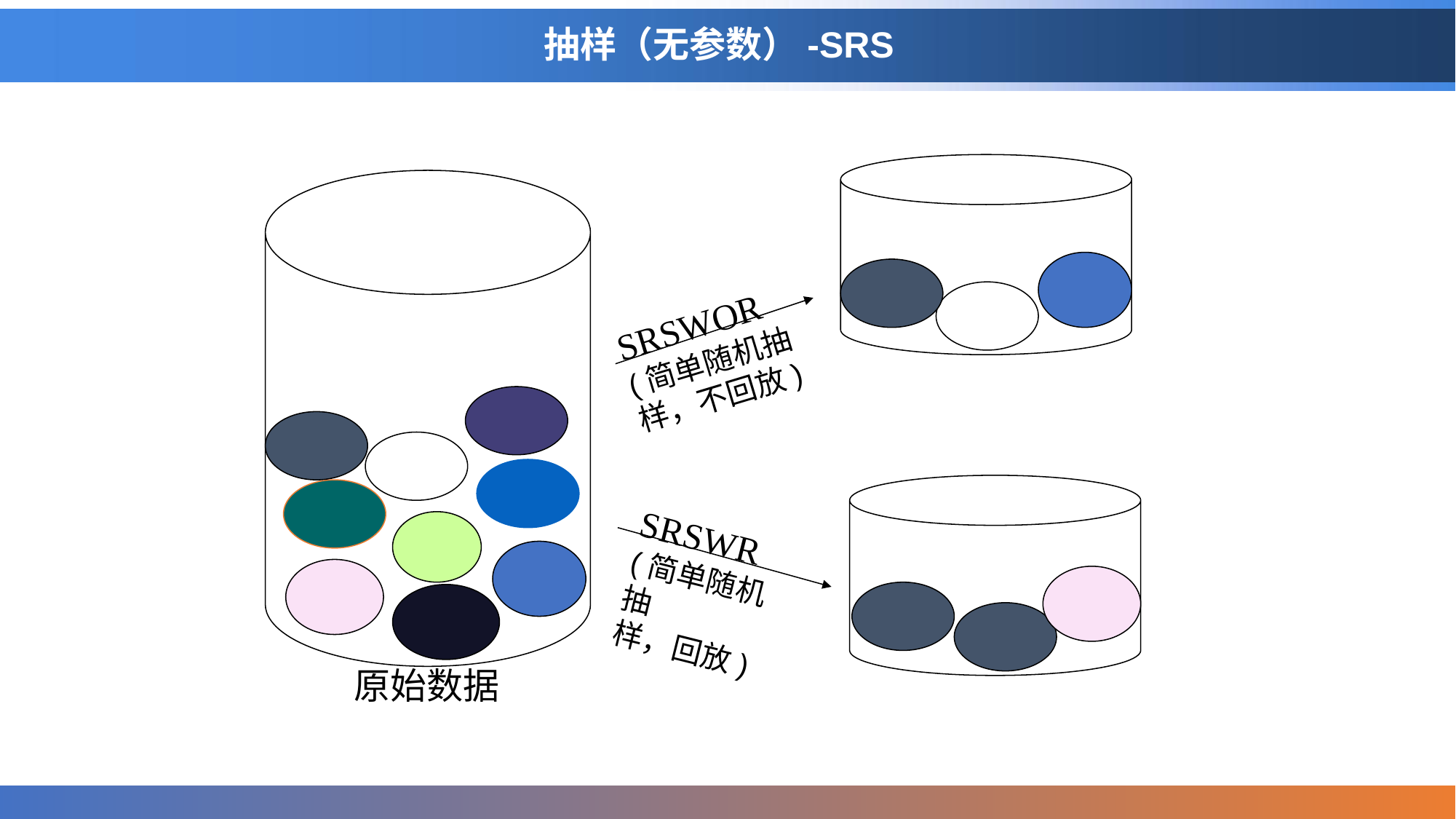

# 抽样（无参数）-SRS

原始数据
SRSWOR
(简单随机抽
样，不回放)

SRSWR
(简单随机抽
样，回放)